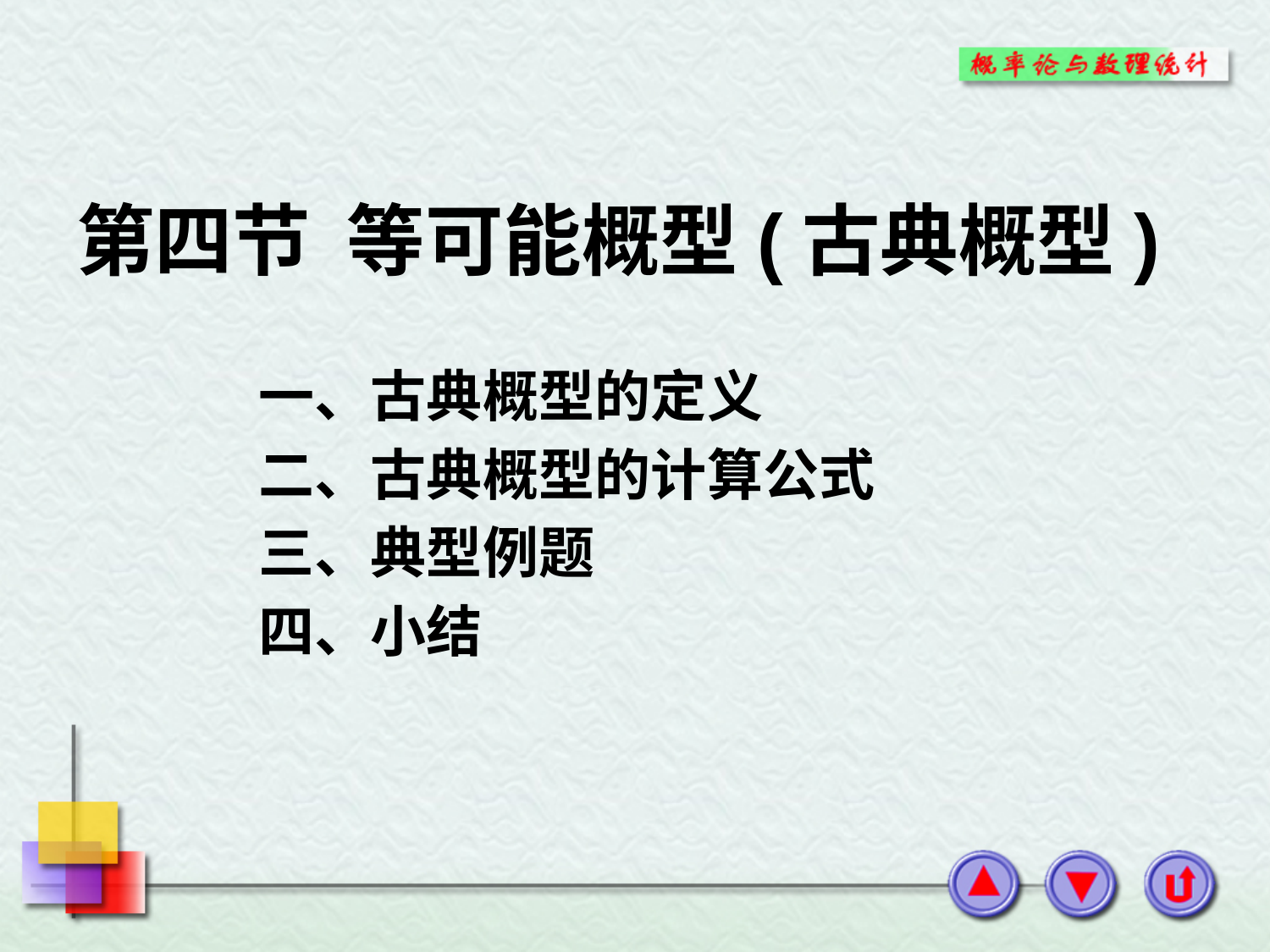

第四节  等可能概型(古典概型)
一、古典概型的定义
二、古典概型的计算公式
三、典型例题
四、小结